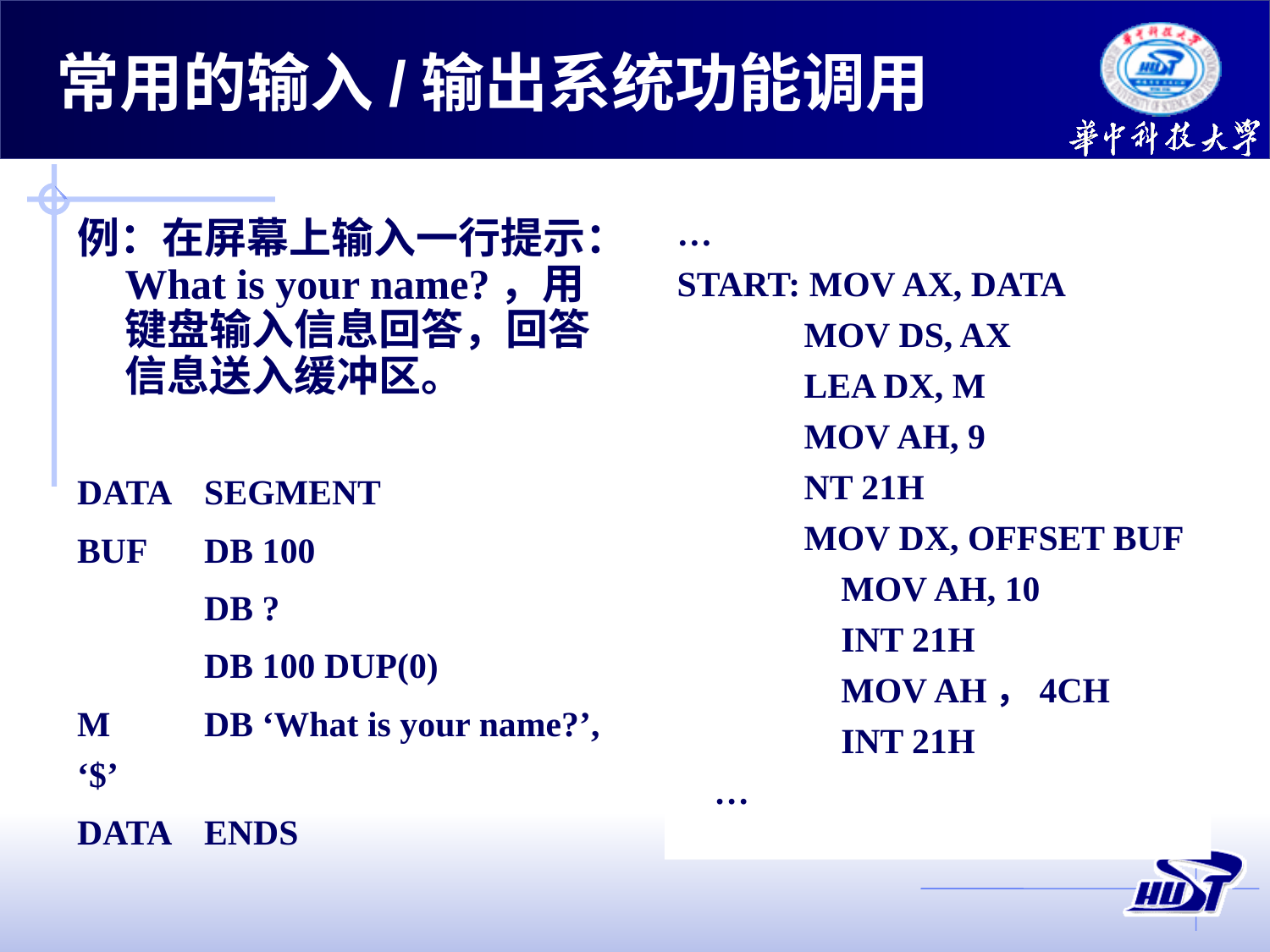

常用的输入/输出系统功能调用
…
START: MOV AX, DATA
	MOV DS, AX
	LEA DX, M
	MOV AH, 9
	NT 21H
	MOV DX, OFFSET BUF
	MOV AH, 10
	INT 21H
	MOV AH，4CH
	INT 21H
	…
例：在屏幕上输入一行提示：What is your name?，用键盘输入信息回答，回答信息送入缓冲区。

DATA	SEGMENT
BUF	DB 100
	DB ?
	DB 100 DUP(0)
M	DB ‘What is your name?’, ‘$’
DATA	ENDS